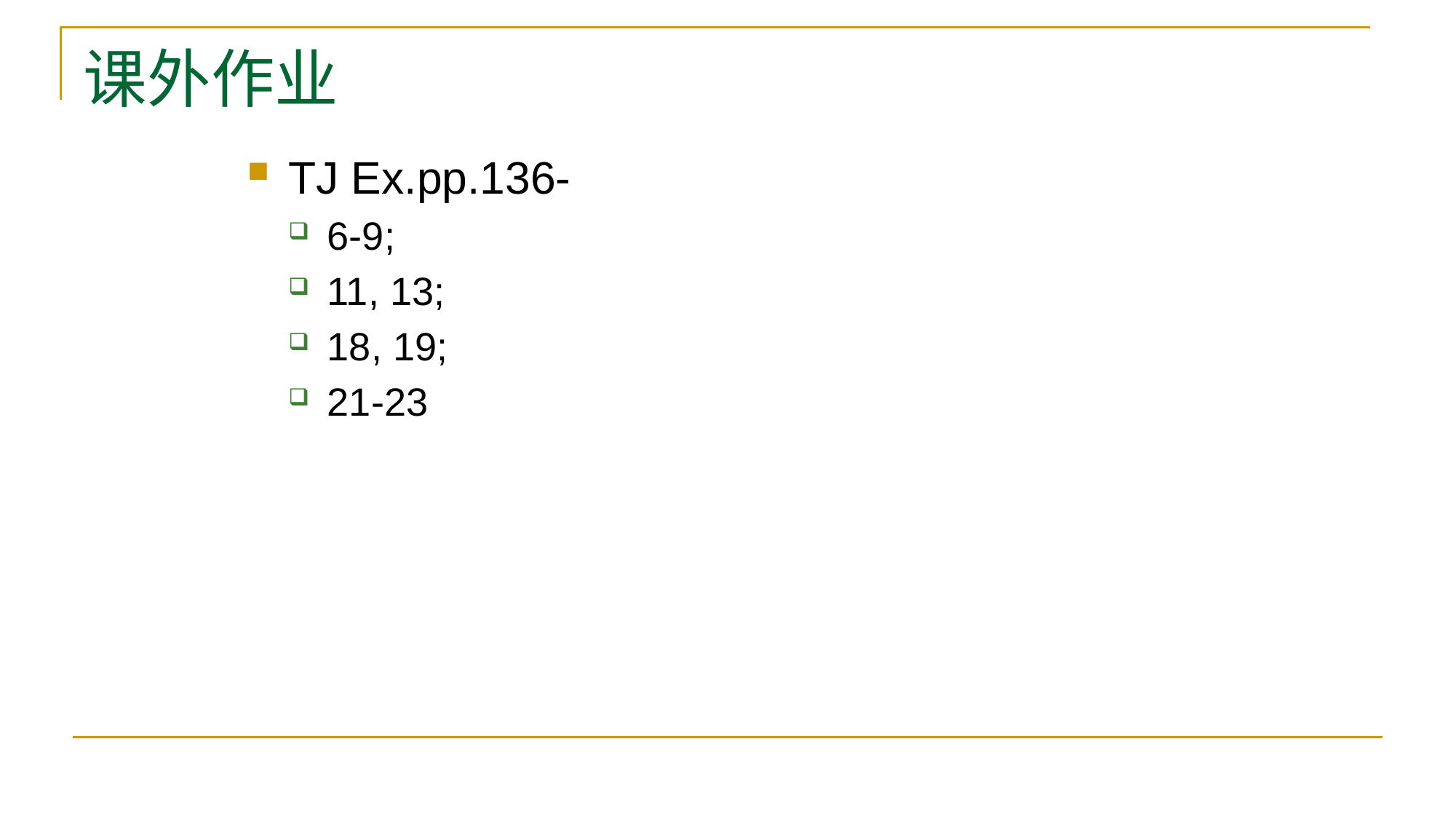

# 课外作业
TJ Ex.pp.136-
6-9;
11, 13;
18, 19;
21-23